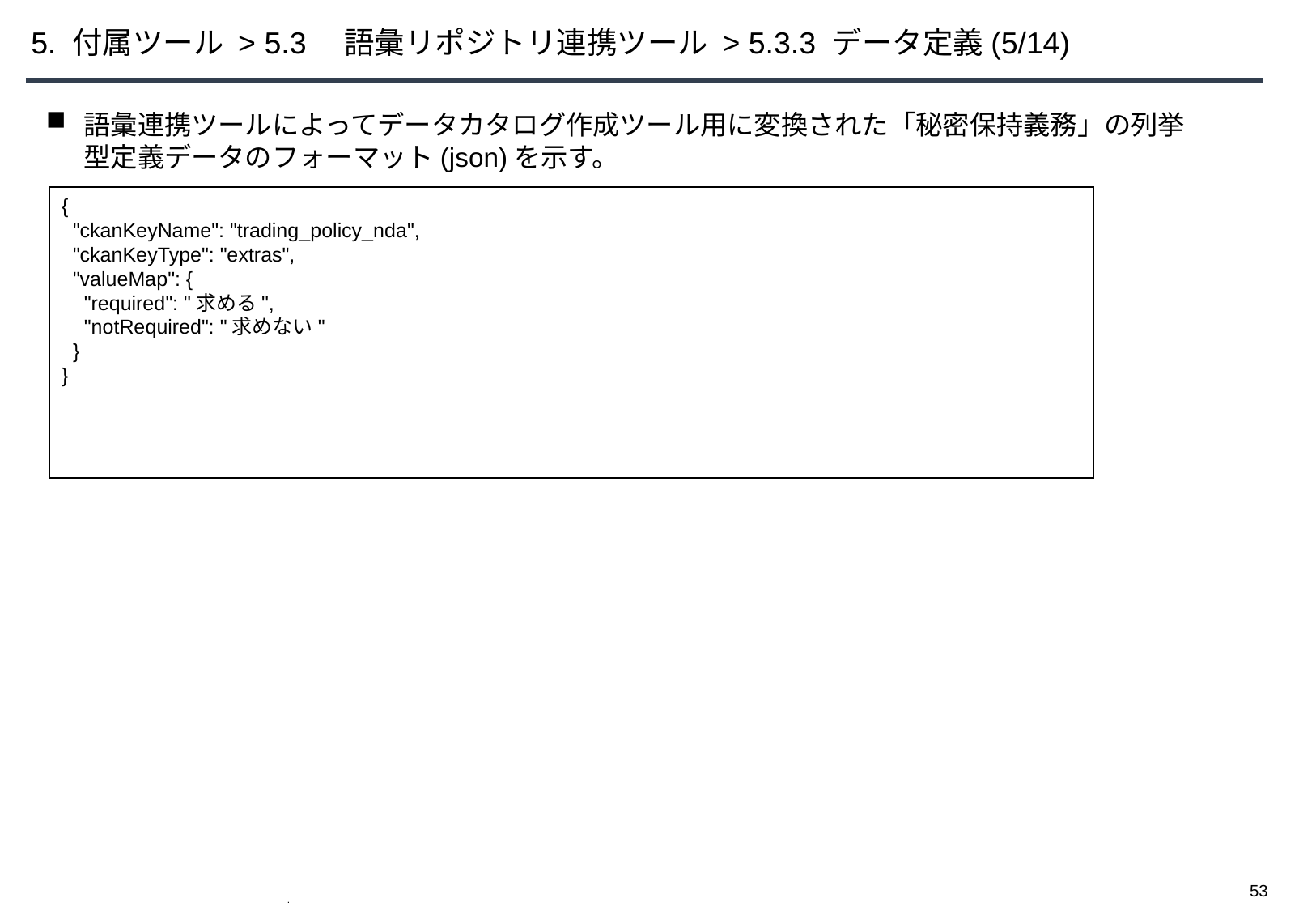

# 5. 付属ツール > 5.3　語彙リポジトリ連携ツール > 5.3.3 データ定義(5/14)
語彙連携ツールによってデータカタログ作成ツール用に変換された「秘密保持義務」の列挙型定義データのフォーマット(json)を示す。
{
  "ckanKeyName": "trading_policy_nda",
  "ckanKeyType": "extras",
  "valueMap": {
    "required": "求める",
    "notRequired": "求めない"
  }
}